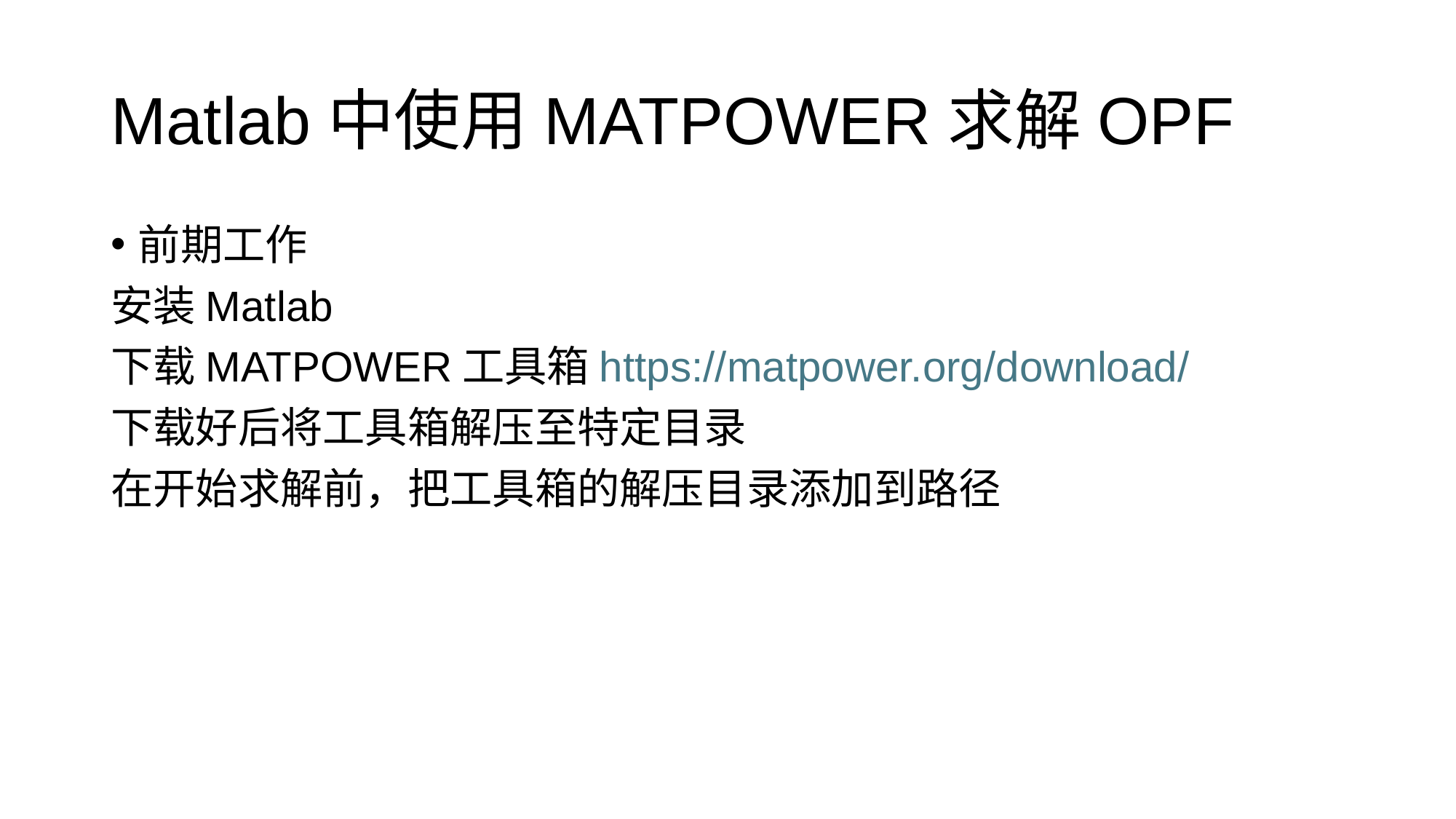

# Matlab中使用MATPOWER求解OPF
前期工作
安装Matlab
下载MATPOWER工具箱https://matpower.org/download/
下载好后将工具箱解压至特定目录
在开始求解前，把工具箱的解压目录添加到路径